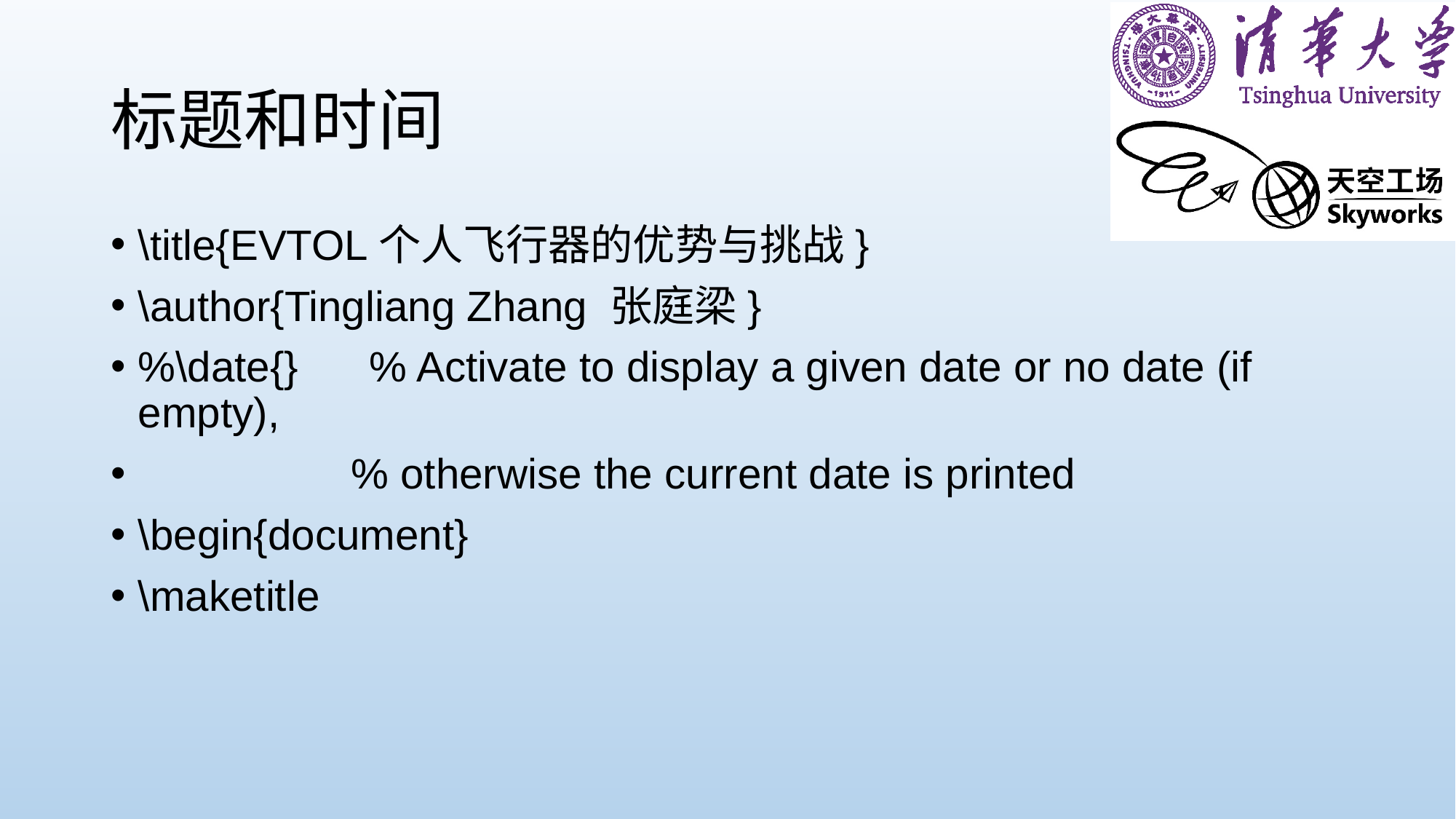

# 标题和时间
\title{EVTOL个人飞行器的优势与挑战}
\author{Tingliang Zhang 张庭梁}
%\date{}      % Activate to display a given date or no date (if empty),
                  % otherwise the current date is printed
\begin{document}
\maketitle